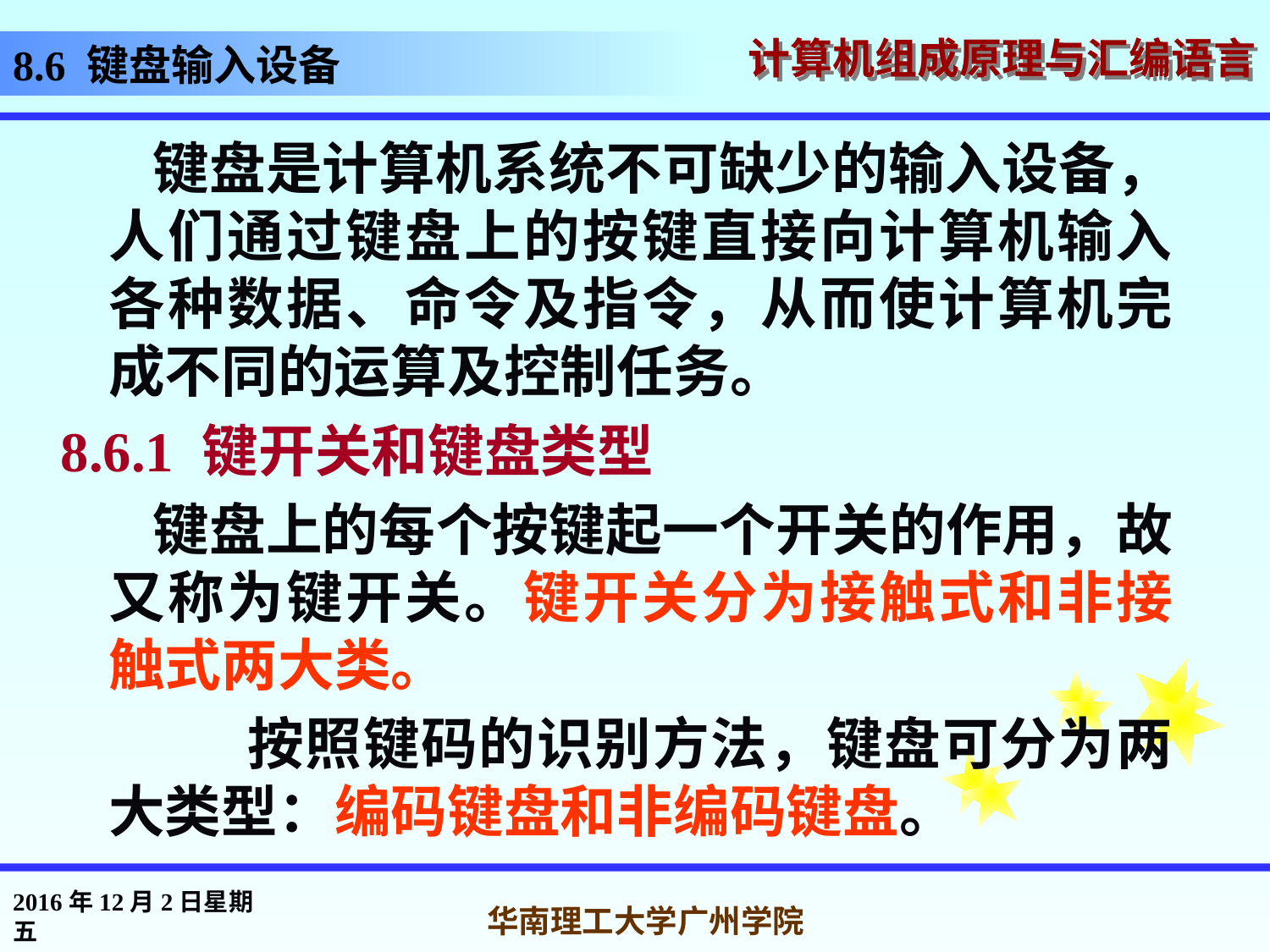

# 8.6 键盘输入设备
      键盘是计算机系统不可缺少的输入设备，人们通过键盘上的按键直接向计算机输入各种数据、命令及指令，从而使计算机完成不同的运算及控制任务。
8.6.1 键开关和键盘类型
      键盘上的每个按键起一个开关的作用，故又称为键开关。键开关分为接触式和非接触式两大类。
            按照键码的识别方法，键盘可分为两大类型：编码键盘和非编码键盘。
2016年12月2日星期五
华南理工大学广州学院